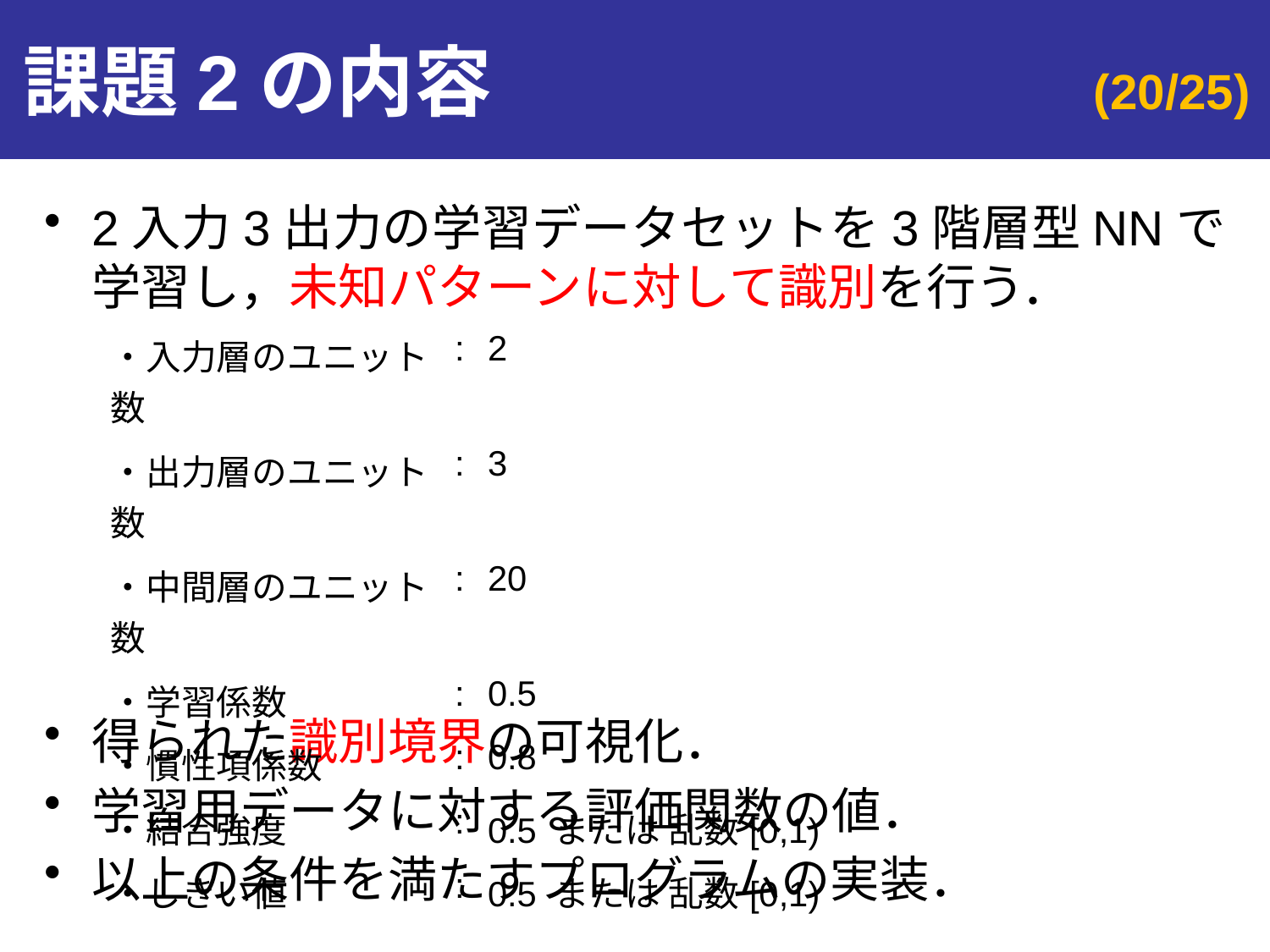

# 課題2の内容
2入力3出力の学習データセットを3階層型NNで学習し，未知パターンに対して識別を行う．

得られた識別境界の可視化．
学習用データに対する評価関数の値．
以上の条件を満たすプログラムの実装．
| ・入力層のユニット数 | : | 2 |
| --- | --- | --- |
| ・出力層のユニット数 | : | 3 |
| ・中間層のユニット数 | : | 20 |
| ・学習係数 | : | 0.5 |
| ・慣性項係数 | : | 0.8 |
| ・結合強度 | : | 0.5 または 乱数[0,1) |
| ・しきい値 | : | 0.5 または 乱数[0,1) |